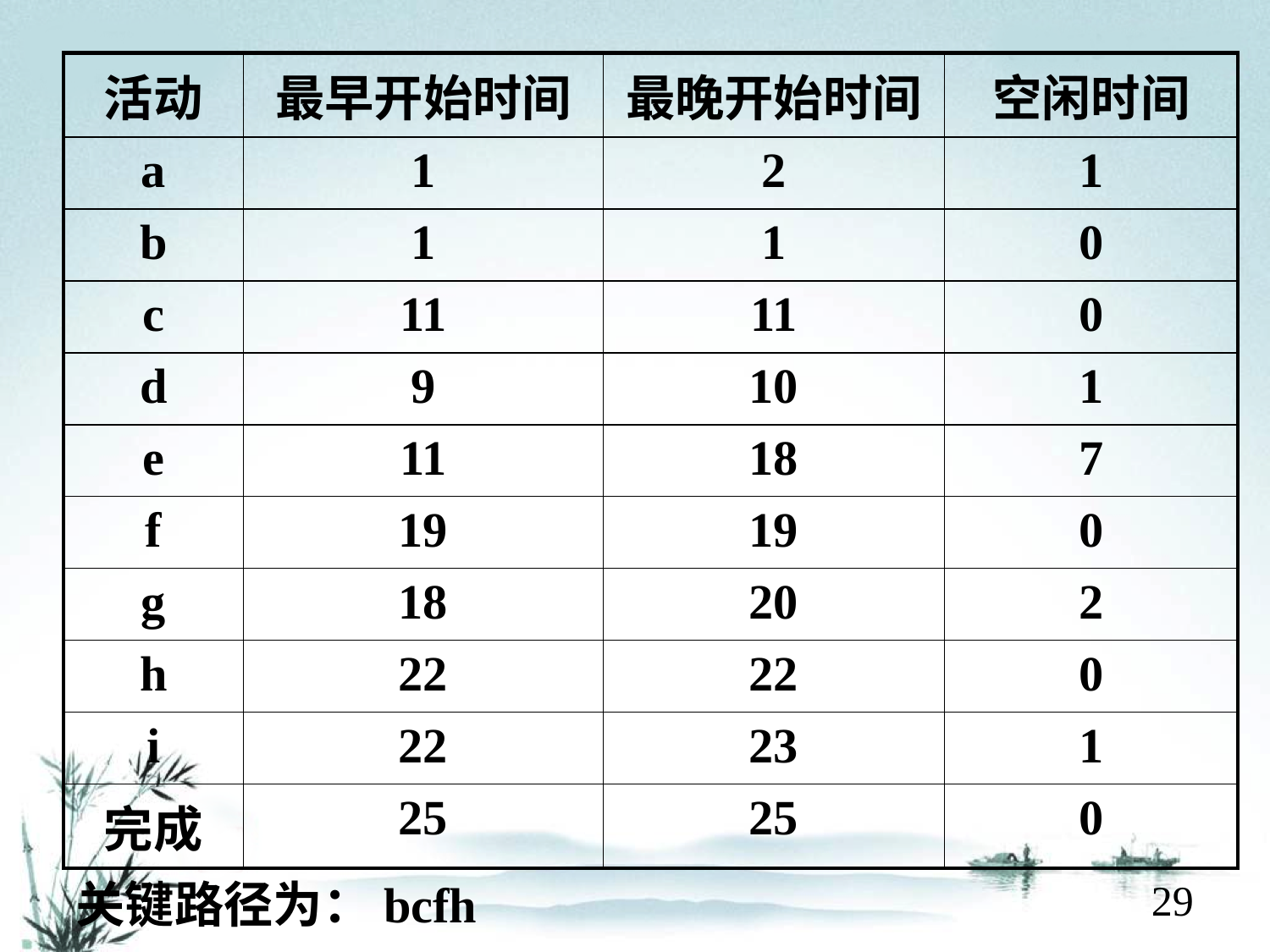

| 活动 | 最早开始时间 | 最晚开始时间 | 空闲时间 |
| --- | --- | --- | --- |
| a | 1 | 2 | 1 |
| b | 1 | 1 | 0 |
| c | 11 | 11 | 0 |
| d | 9 | 10 | 1 |
| e | 11 | 18 | 7 |
| f | 19 | 19 | 0 |
| g | 18 | 20 | 2 |
| h | 22 | 22 | 0 |
| i | 22 | 23 | 1 |
| 完成 | 25 | 25 | 0 |
29
关键路径为：bcfh